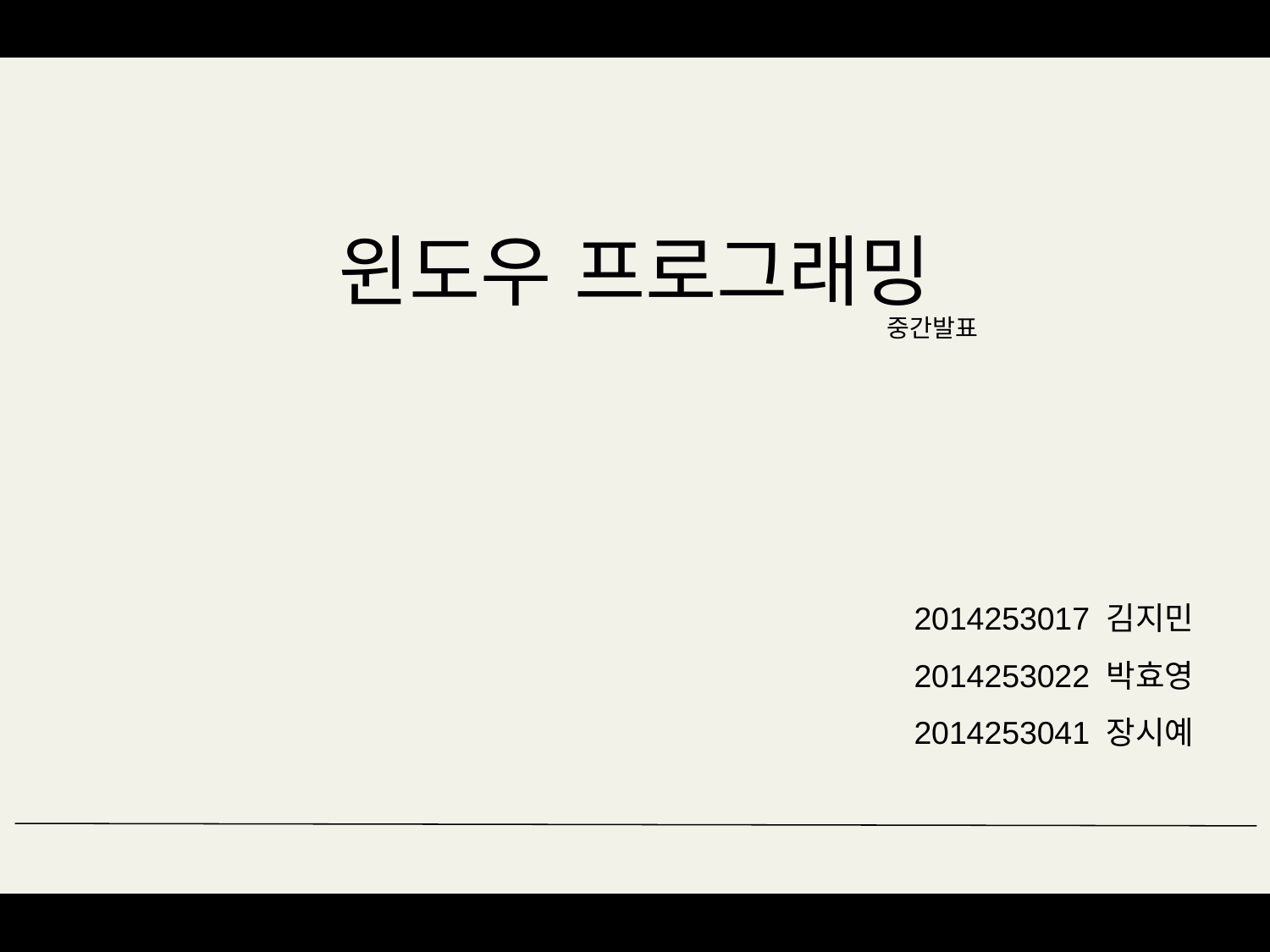

윈도우 프로그래밍
중간발표
2014253017 김지민
2014253022 박효영
2014253041 장시예